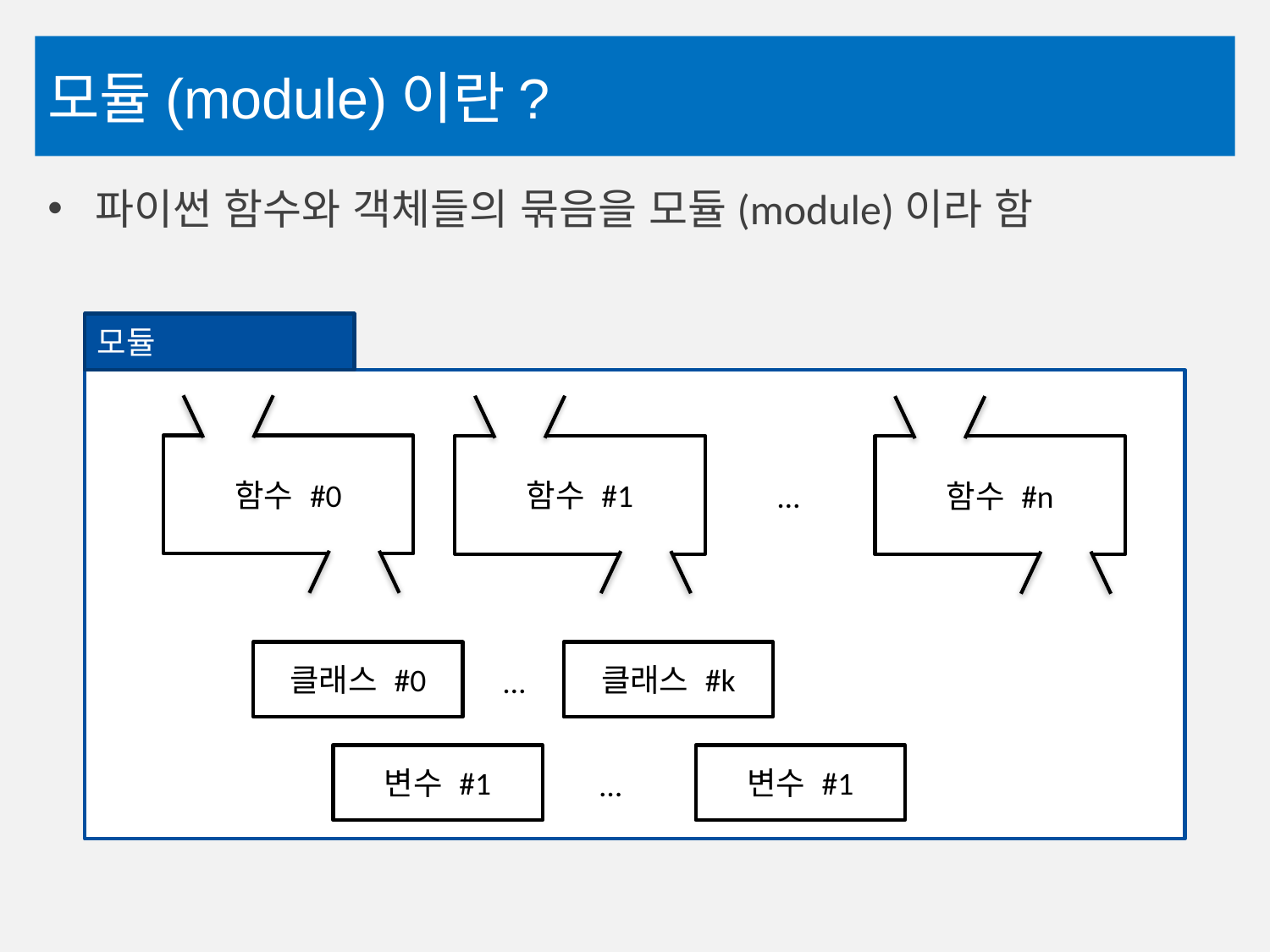

# 모듈(module)이란?
파이썬 함수와 객체들의 묶음을 모듈(module)이라 함

모듈

함수 #0

함수 #1

함수 #n

…
클래스 #0
클래스 #k
…
변수 #1
변수 #1
…